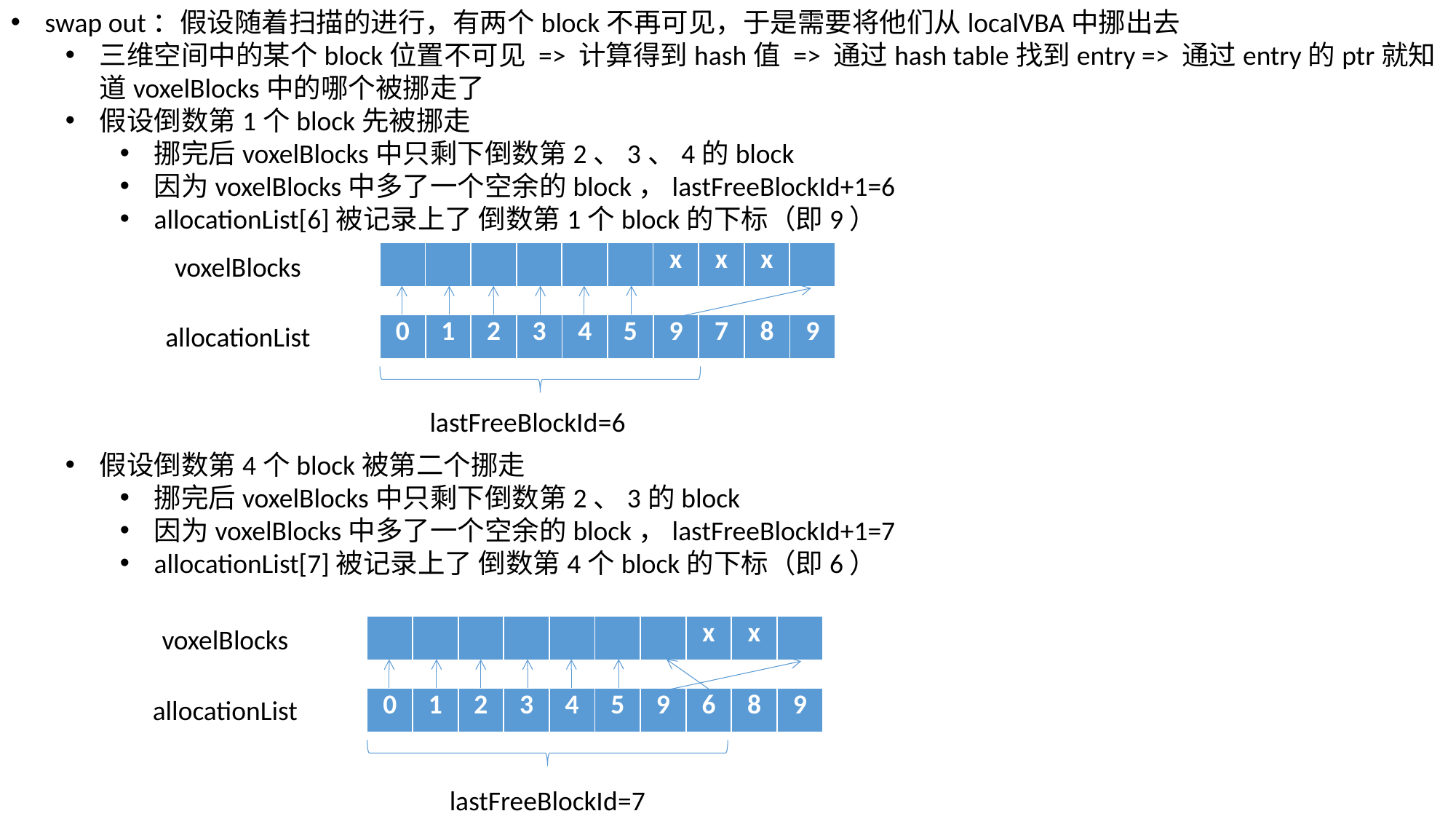

swap out：假设随着扫描的进行，有两个block不再可见，于是需要将他们从localVBA中挪出去
三维空间中的某个block位置不可见 => 计算得到hash值 => 通过hash table找到entry => 通过entry的ptr就知道voxelBlocks中的哪个被挪走了
假设倒数第1个block先被挪走
挪完后voxelBlocks中只剩下倒数第2、3、4的block
因为voxelBlocks中多了一个空余的block，lastFreeBlockId+1=6
allocationList[6]被记录上了 倒数第1个block的下标（即9）

|  |  |  |  |  |  | x | x | x |  |
| --- | --- | --- | --- | --- | --- | --- | --- | --- | --- |
voxelBlocks
allocationList
| 0 | 1 | 2 | 3 | 4 | 5 | 9 | 7 | 8 | 9 |
| --- | --- | --- | --- | --- | --- | --- | --- | --- | --- |
lastFreeBlockId=6
假设倒数第4个block被第二个挪走
挪完后voxelBlocks中只剩下倒数第2、3的block
因为voxelBlocks中多了一个空余的block，lastFreeBlockId+1=7
allocationList[7]被记录上了 倒数第4个block的下标（即6）

|  |  |  |  |  |  |  | x | x |  |
| --- | --- | --- | --- | --- | --- | --- | --- | --- | --- |
voxelBlocks
allocationList
| 0 | 1 | 2 | 3 | 4 | 5 | 9 | 6 | 8 | 9 |
| --- | --- | --- | --- | --- | --- | --- | --- | --- | --- |
lastFreeBlockId=7